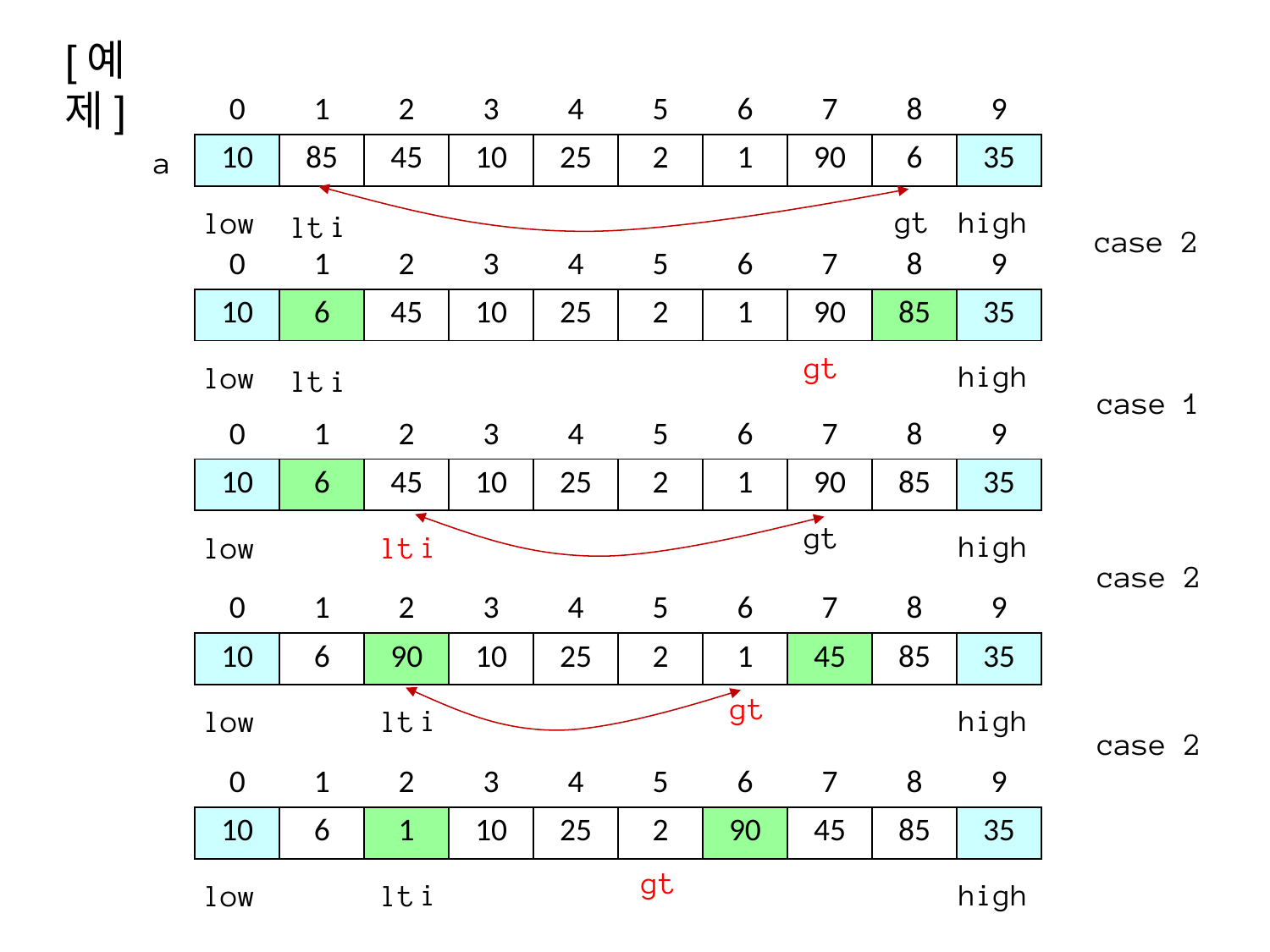

[예제]
| 0 | 1 | 2 | 3 | 4 | 5 | 6 | 7 | 8 | 9 |
| --- | --- | --- | --- | --- | --- | --- | --- | --- | --- |
| 10 | 85 | 45 | 10 | 25 | 2 | 1 | 90 | 6 | 35 |
| --- | --- | --- | --- | --- | --- | --- | --- | --- | --- |
 a

gt
high
low
i
lt
case 2
| 0 | 1 | 2 | 3 | 4 | 5 | 6 | 7 | 8 | 9 |
| --- | --- | --- | --- | --- | --- | --- | --- | --- | --- |
| 10 | 6 | 45 | 10 | 25 | 2 | 1 | 90 | 85 | 35 |
| --- | --- | --- | --- | --- | --- | --- | --- | --- | --- |
gt
high
low
i
lt
case 1
| 0 | 1 | 2 | 3 | 4 | 5 | 6 | 7 | 8 | 9 |
| --- | --- | --- | --- | --- | --- | --- | --- | --- | --- |
| 10 | 6 | 45 | 10 | 25 | 2 | 1 | 90 | 85 | 35 |
| --- | --- | --- | --- | --- | --- | --- | --- | --- | --- |
gt

high
i
low
lt
case 2
| 0 | 1 | 2 | 3 | 4 | 5 | 6 | 7 | 8 | 9 |
| --- | --- | --- | --- | --- | --- | --- | --- | --- | --- |
| 10 | 6 | 90 | 10 | 25 | 2 | 1 | 45 | 85 | 35 |
| --- | --- | --- | --- | --- | --- | --- | --- | --- | --- |
gt

high
i
low
lt
case 2
| 0 | 1 | 2 | 3 | 4 | 5 | 6 | 7 | 8 | 9 |
| --- | --- | --- | --- | --- | --- | --- | --- | --- | --- |
| 10 | 6 | 1 | 10 | 25 | 2 | 90 | 45 | 85 | 35 |
| --- | --- | --- | --- | --- | --- | --- | --- | --- | --- |
gt
high
i
low
lt